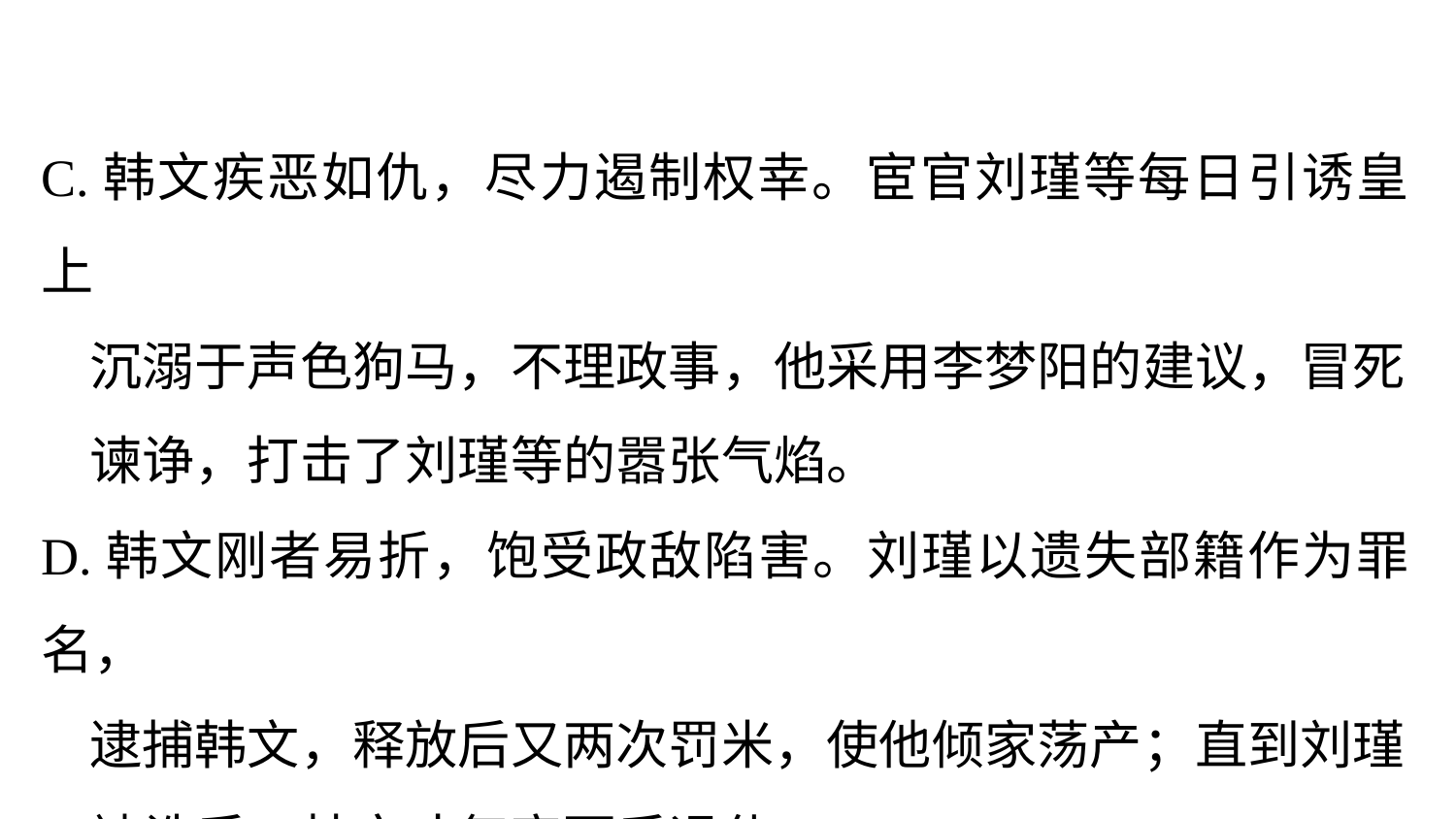

C.韩文疾恶如仇，尽力遏制权幸。宦官刘瑾等每日引诱皇上
   沉溺于声色狗马，不理政事，他采用李梦阳的建议，冒死
   谏诤，打击了刘瑾等的嚣张气焰。
D.韩文刚者易折，饱受政敌陷害。刘瑾以遗失部籍作为罪名，
   逮捕韩文，释放后又两次罚米，使他倾家荡产；直到刘瑾
   被诛后，韩文才复官而后退休。